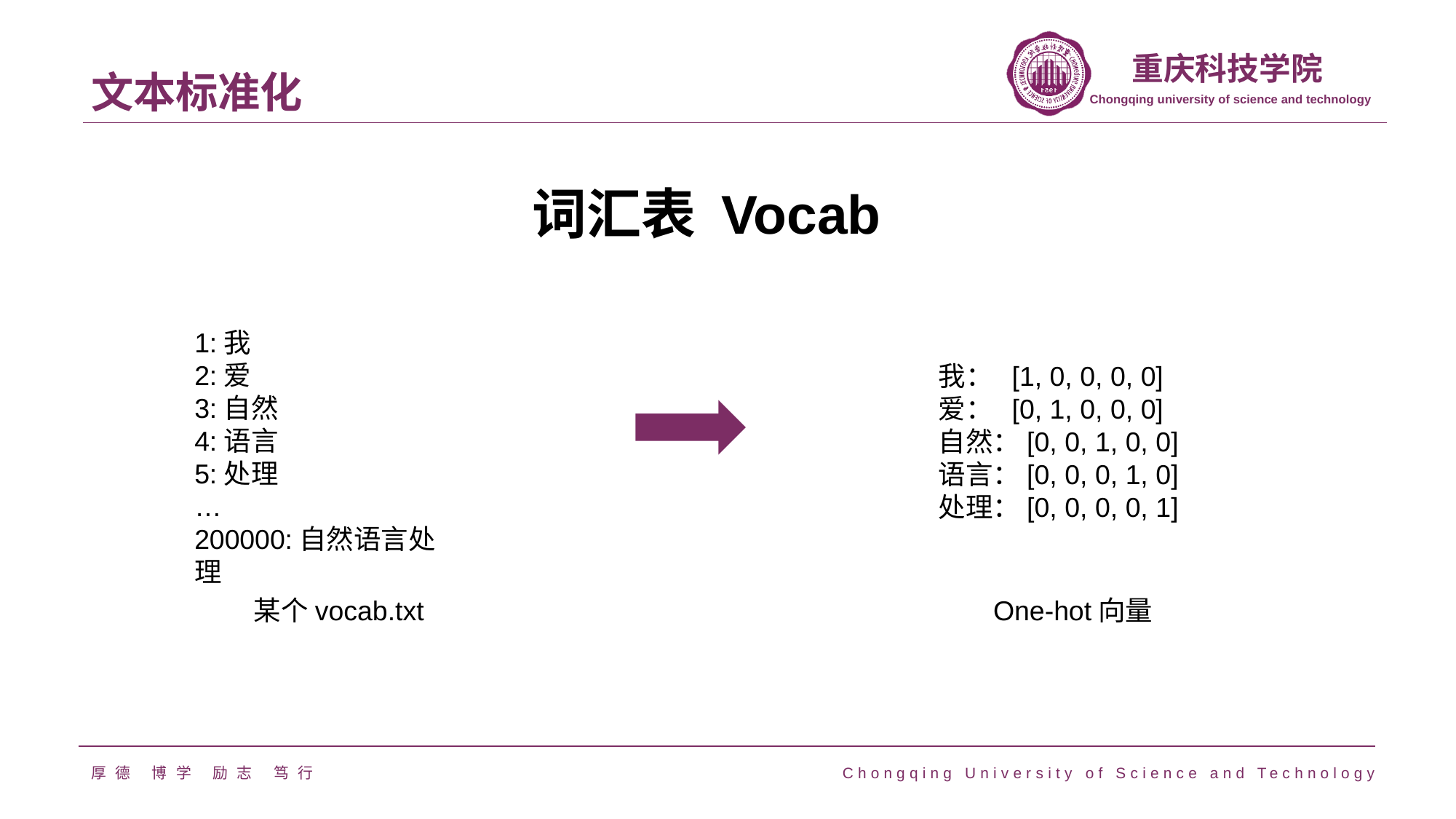

# 文本标准化
词汇表 Vocab
1:我
2:爱
3:自然
4:语言
5:处理
…
200000:自然语言处理
我：  [1, 0, 0, 0, 0]
爱：  [0, 1, 0, 0, 0]
自然：[0, 0, 1, 0, 0]
语言：[0, 0, 0, 1, 0]
处理：[0, 0, 0, 0, 1]

某个vocab.txt
One-hot向量
厚德 博学 励志 笃行
Chongqing University of Science and Technology